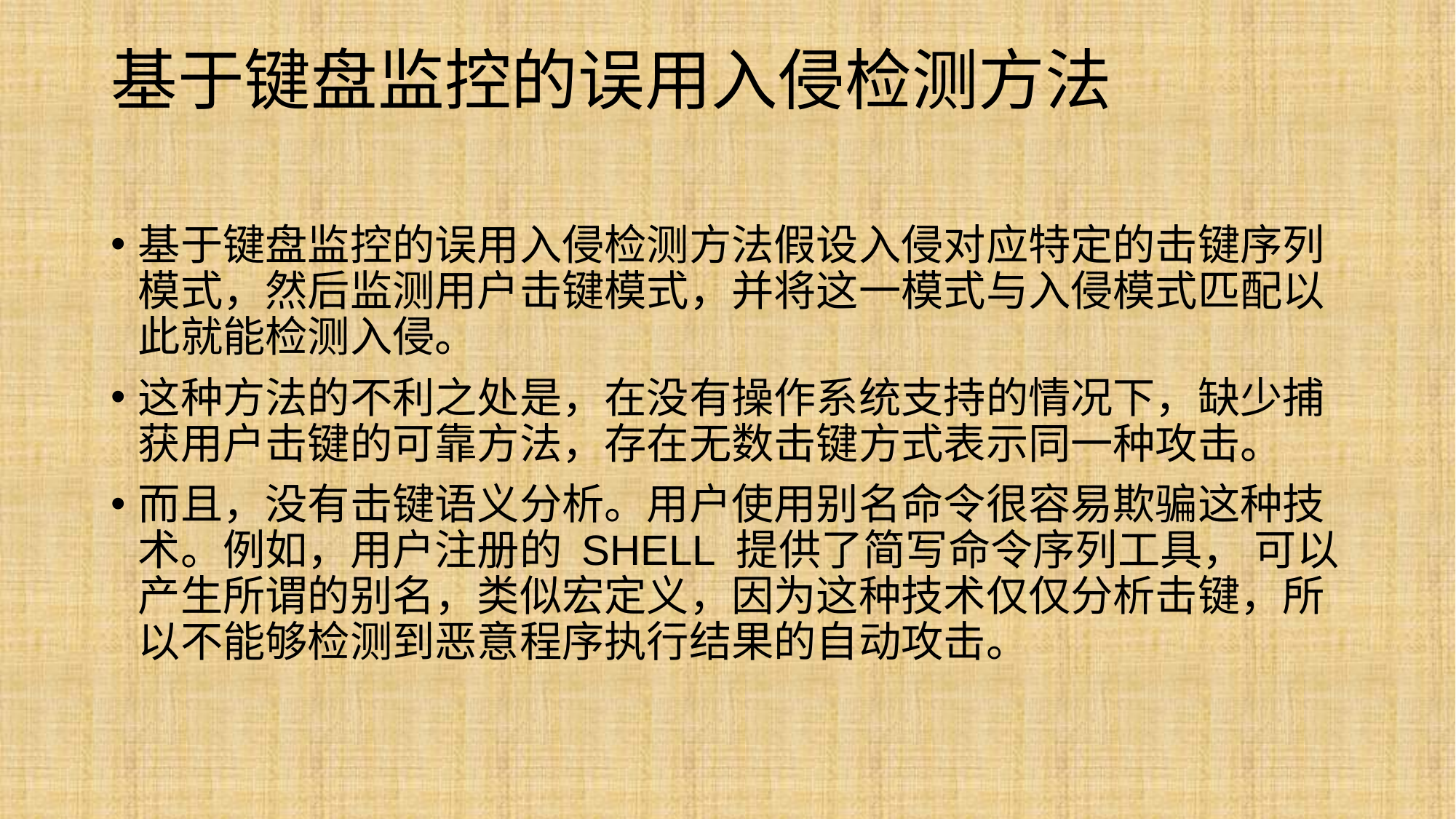

# 基于键盘监控的误用入侵检测方法
基于键盘监控的误用入侵检测方法假设入侵对应特定的击键序列模式，然后监测用户击键模式，并将这一模式与入侵模式匹配以此就能检测入侵。
这种方法的不利之处是，在没有操作系统支持的情况下，缺少捕获用户击键的可靠方法，存在无数击键方式表示同一种攻击。
而且，没有击键语义分析。用户使用别名命令很容易欺骗这种技术。例如，用户注册的 SHELL 提供了简写命令序列工具， 可以产生所谓的别名，类似宏定义，因为这种技术仅仅分析击键，所以不能够检测到恶意程序执行结果的自动攻击。